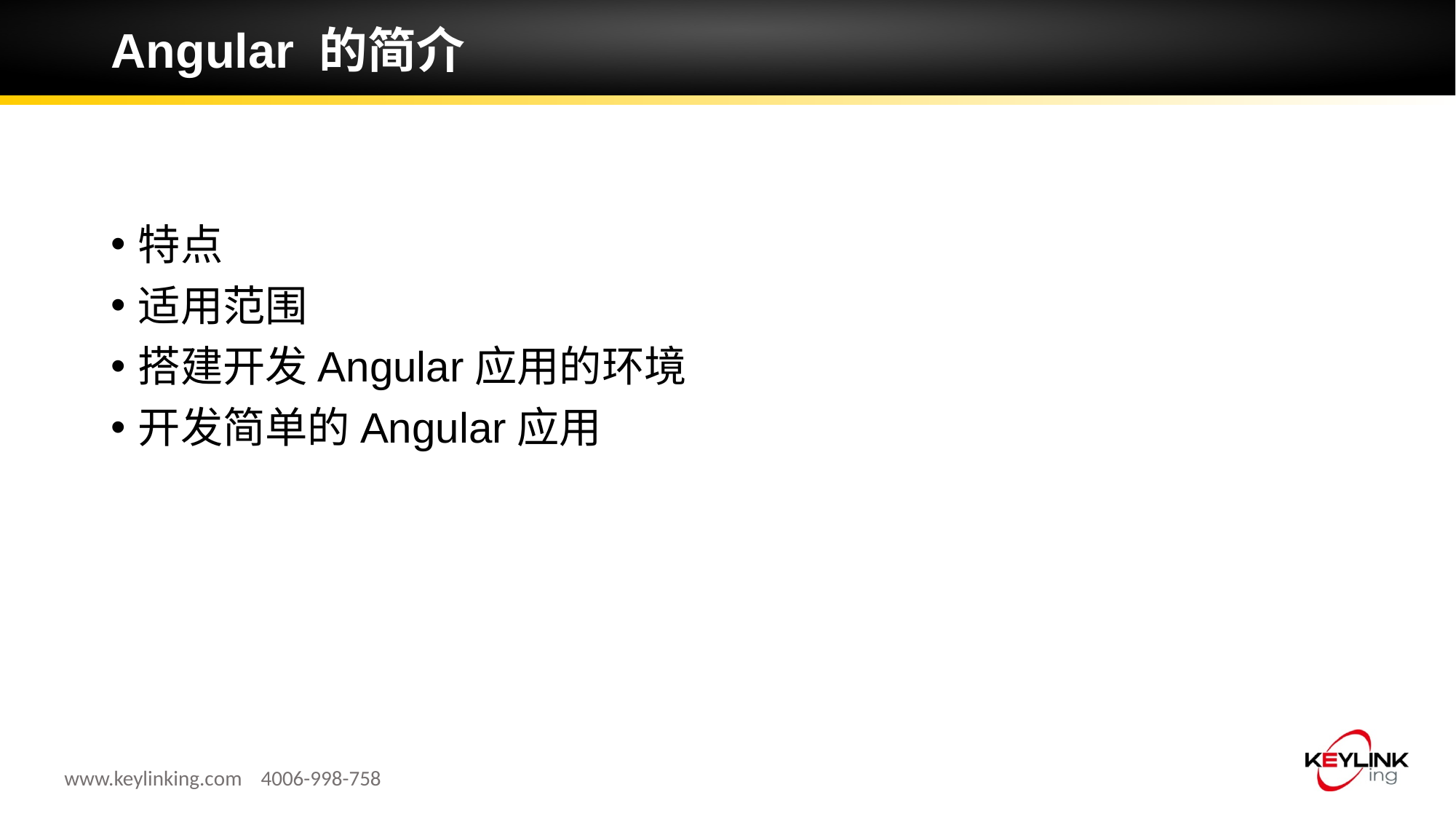

# Angular 的简介
特点
适用范围
搭建开发Angular应用的环境
开发简单的Angular应用